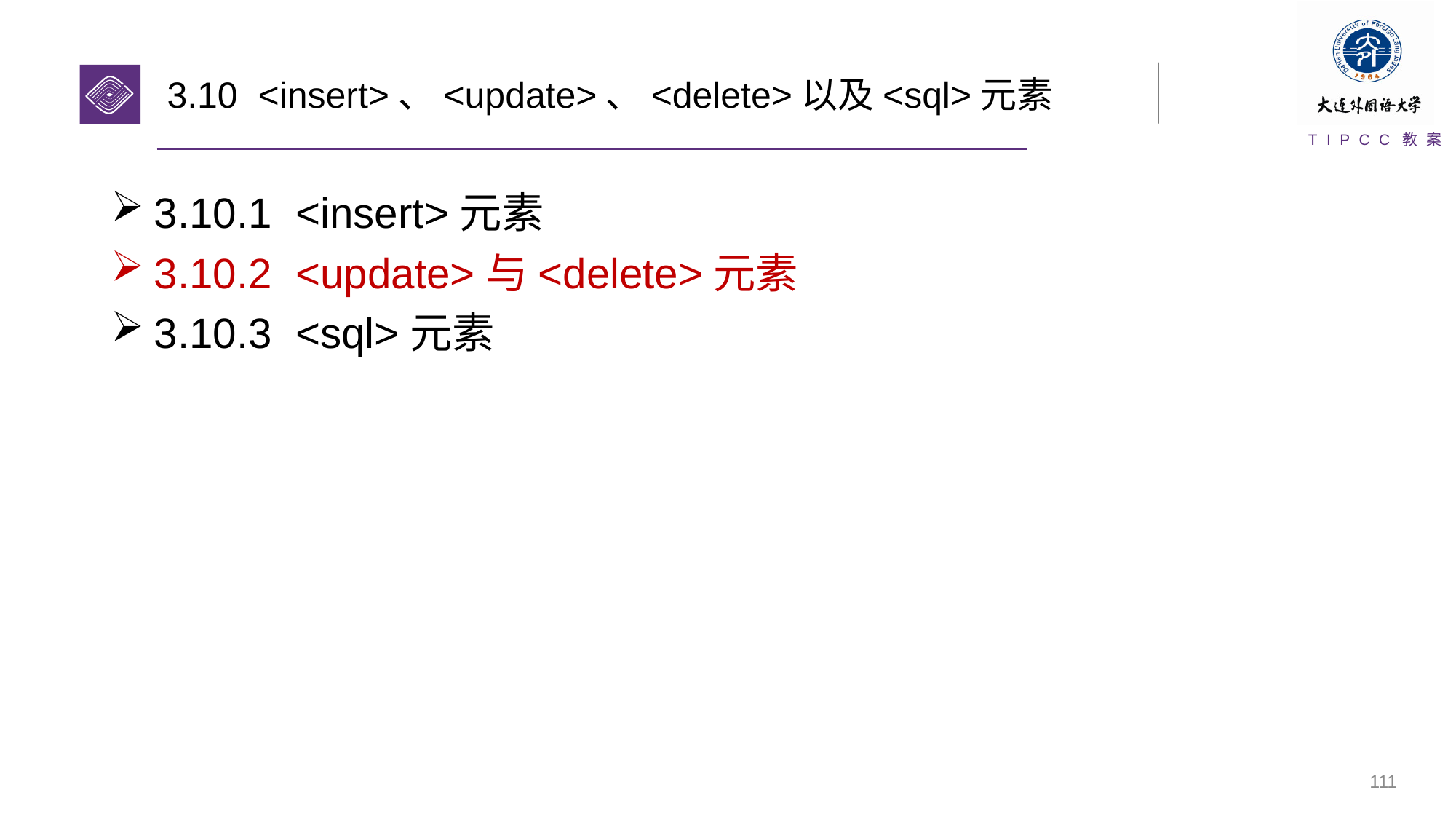

# 3.10  <insert>、<update>、<delete>以及<sql>元素
3.10.1  <insert>元素
3.10.2  <update>与<delete>元素
3.10.3  <sql>元素
111